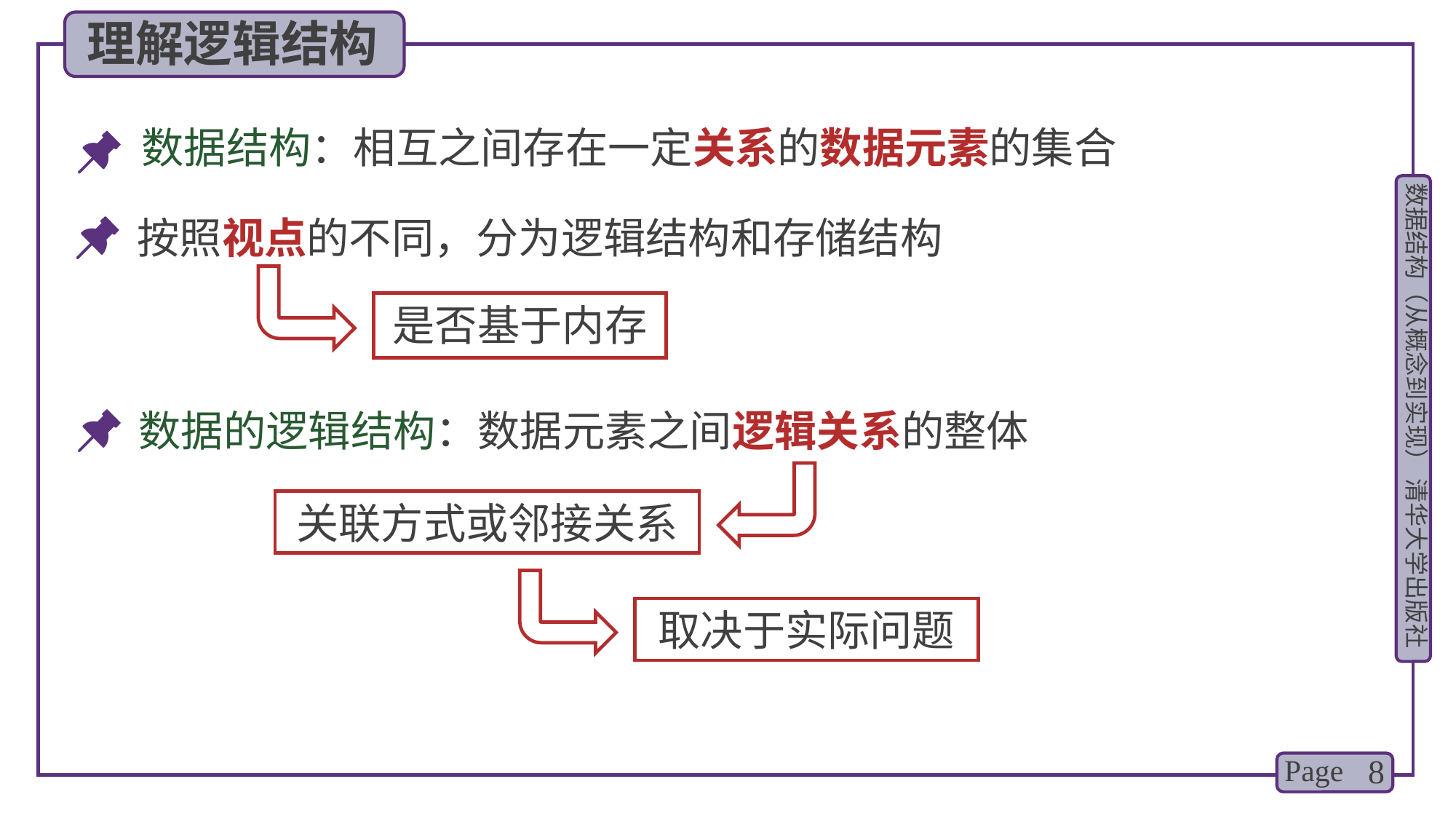

理解逻辑结构

数据结构：相互之间存在一定关系的数据元素的集合

按照视点的不同，分为逻辑结构和存储结构

是否基于内存
数据的逻辑结构：数据元素之间逻辑关系的整体

关联方式或邻接关系

取决于实际问题